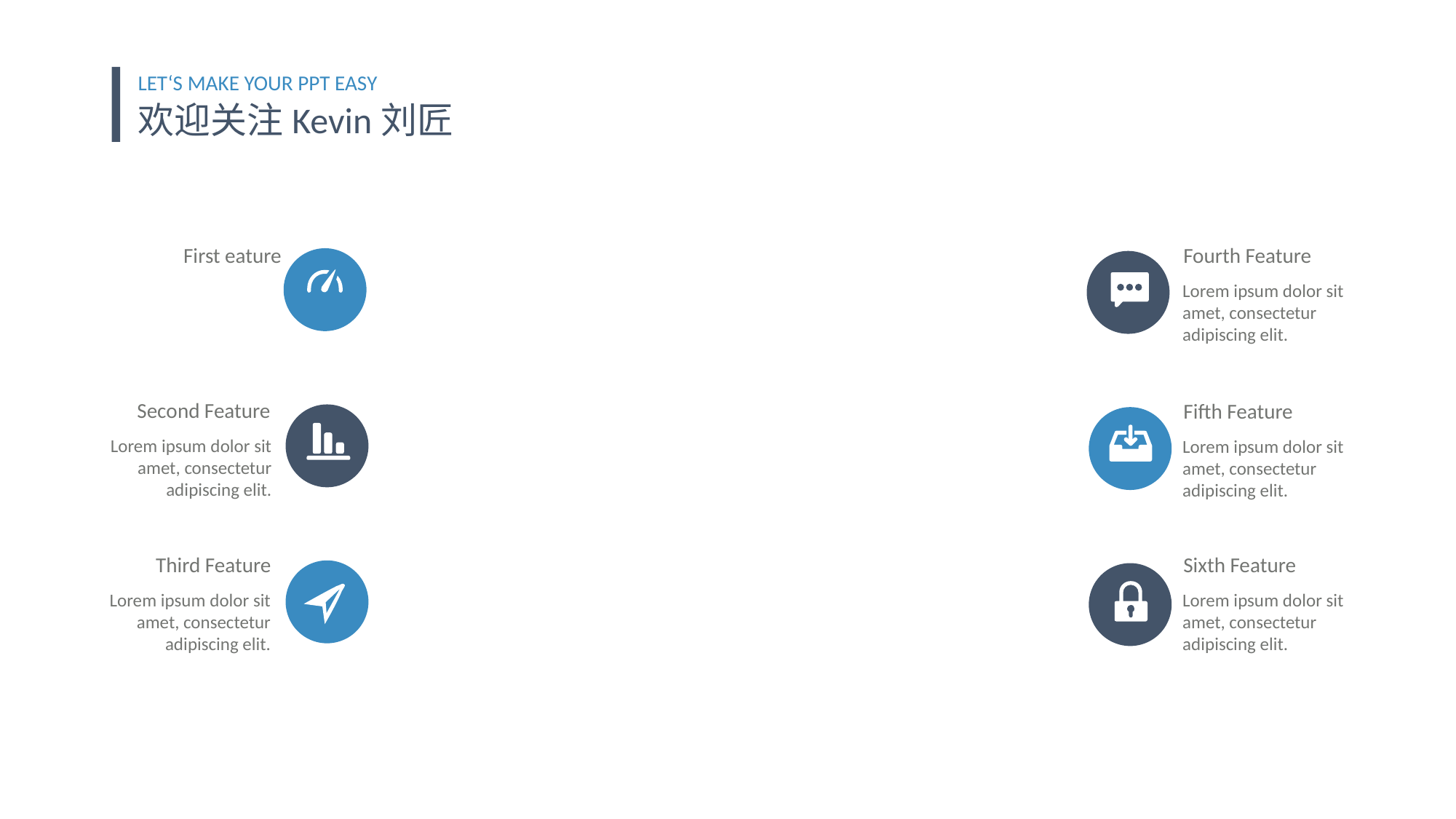

LET‘S MAKE YOUR PPT EASY

欢迎关注Kevin刘匠
First eature
Fourth Feature

Lorem ipsum dolor sit amet, consectetur adipiscing elit.
Second Feature
Fifth Feature

Lorem ipsum dolor sit amet, consectetur adipiscing elit.
Lorem ipsum dolor sit amet, consectetur adipiscing elit.
Third Feature
Sixth Feature

Lorem ipsum dolor sit amet, consectetur adipiscing elit.
Lorem ipsum dolor sit amet, consectetur adipiscing elit.
PPT模板下载：www.1ppt.com/moban/     行业PPT模板：www.1ppt.com/hangye/
节日PPT模板：www.1ppt.com/jieri/           PPT素材下载：www.1ppt.com/sucai/
PPT背景图片：www.1ppt.com/beijing/      PPT图表下载：www.1ppt.com/tubiao/
优秀PPT下载：www.1ppt.com/xiazai/        PPT教程： www.1ppt.com/powerpoint/
Word教程： www.1ppt.com/word/              Excel教程：www.1ppt.com/excel/
资料下载：www.1ppt.com/ziliao/                PPT课件下载：www.1ppt.com/kejian/
范文下载：www.1ppt.com/fanwen/             试卷下载：www.1ppt.com/shiti/
教案下载：www.1ppt.com/jiaoan/        PPT论坛：www.1ppt.cn